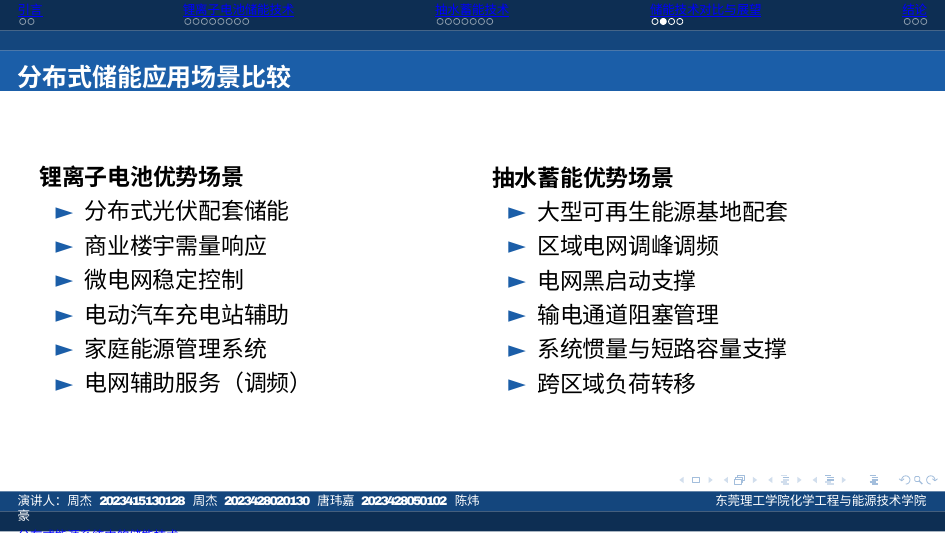

引言
锂离子电池储能技术
抽水蓄能技术
储能技术对比与展望
结论

分布式储能应用场景比较
锂离子电池优势场景
分布式光伏配套储能
商业楼宇需量响应
微电网稳定控制
电动汽车充电站辅助
家庭能源管理系统
电网辅助服务（调频）
抽水蓄能优势场景
大型可再生能源基地配套
区域电网调峰调频
电网黑启动支撑
输电通道阻塞管理
系统惯量与短路容量支撑
跨区域负荷转移
演讲人：周杰 2023415130128 周杰 2023428020130 唐玮嘉 2023428050102 陈炜豪
分布式能源系统中的储能技术
东莞理工学院化学工程与能源技术学院